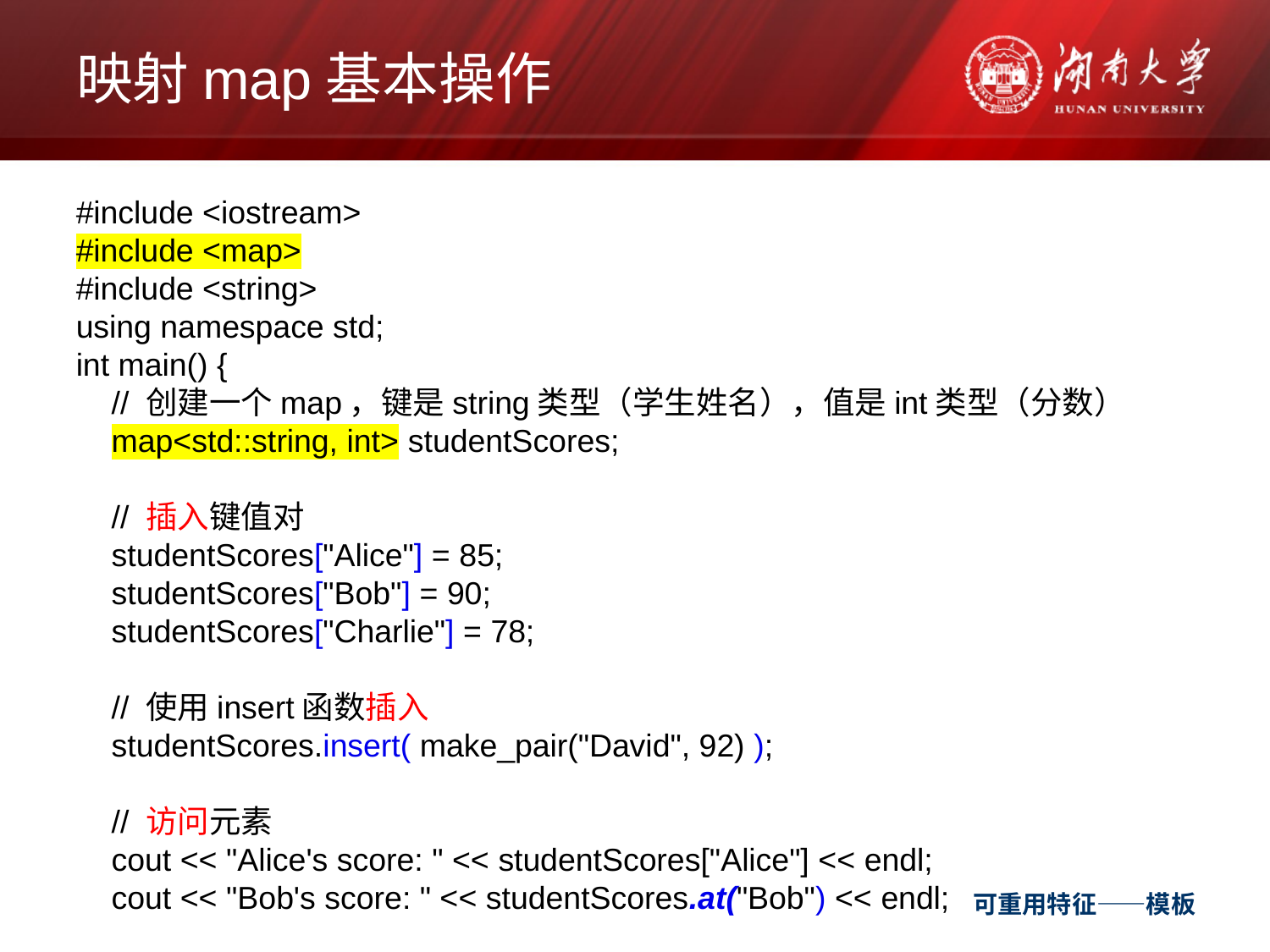

# 映射map基本操作
#include <iostream>
#include <map>
#include <string>
using namespace std;
int main() {
    // 创建一个map，键是string类型（学生姓名），值是int类型（分数）
    map<std::string, int> studentScores;

    // 插入键值对
    studentScores["Alice"] = 85;
    studentScores["Bob"] = 90;
    studentScores["Charlie"] = 78;

    // 使用insert函数插入
    studentScores.insert( make_pair("David", 92) );

    // 访问元素
    cout << "Alice's score: " << studentScores["Alice"] << endl;
    cout << "Bob's score: " << studentScores.at("Bob") << endl;